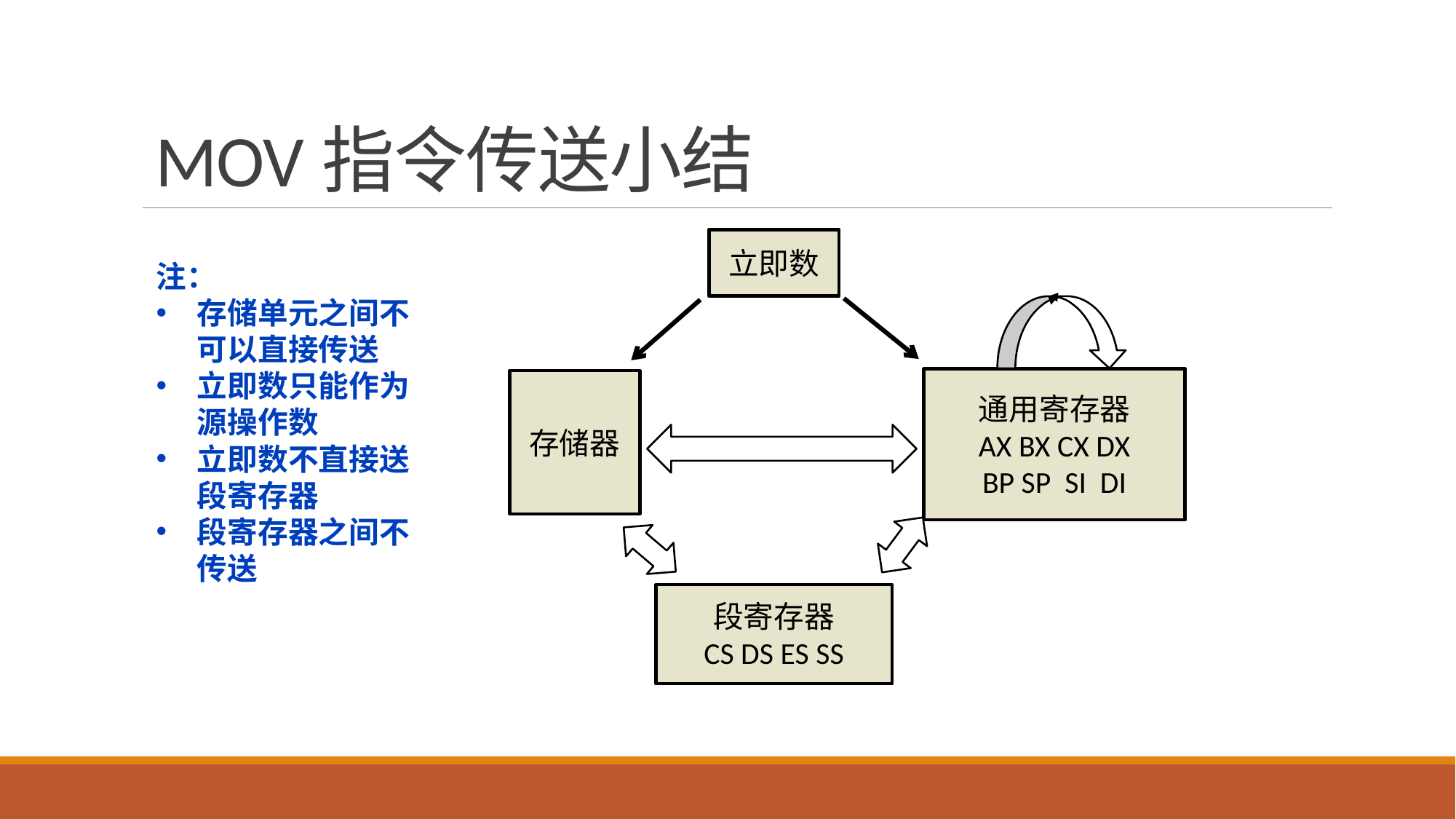

# MOV指令传送小结
立即数
注：
存储单元之间不可以直接传送
立即数只能作为源操作数
立即数不直接送段寄存器
段寄存器之间不传送

通用寄存器
AX BX CX DX
BP SP  SI  DI
存储器

段寄存器
CS DS ES SS